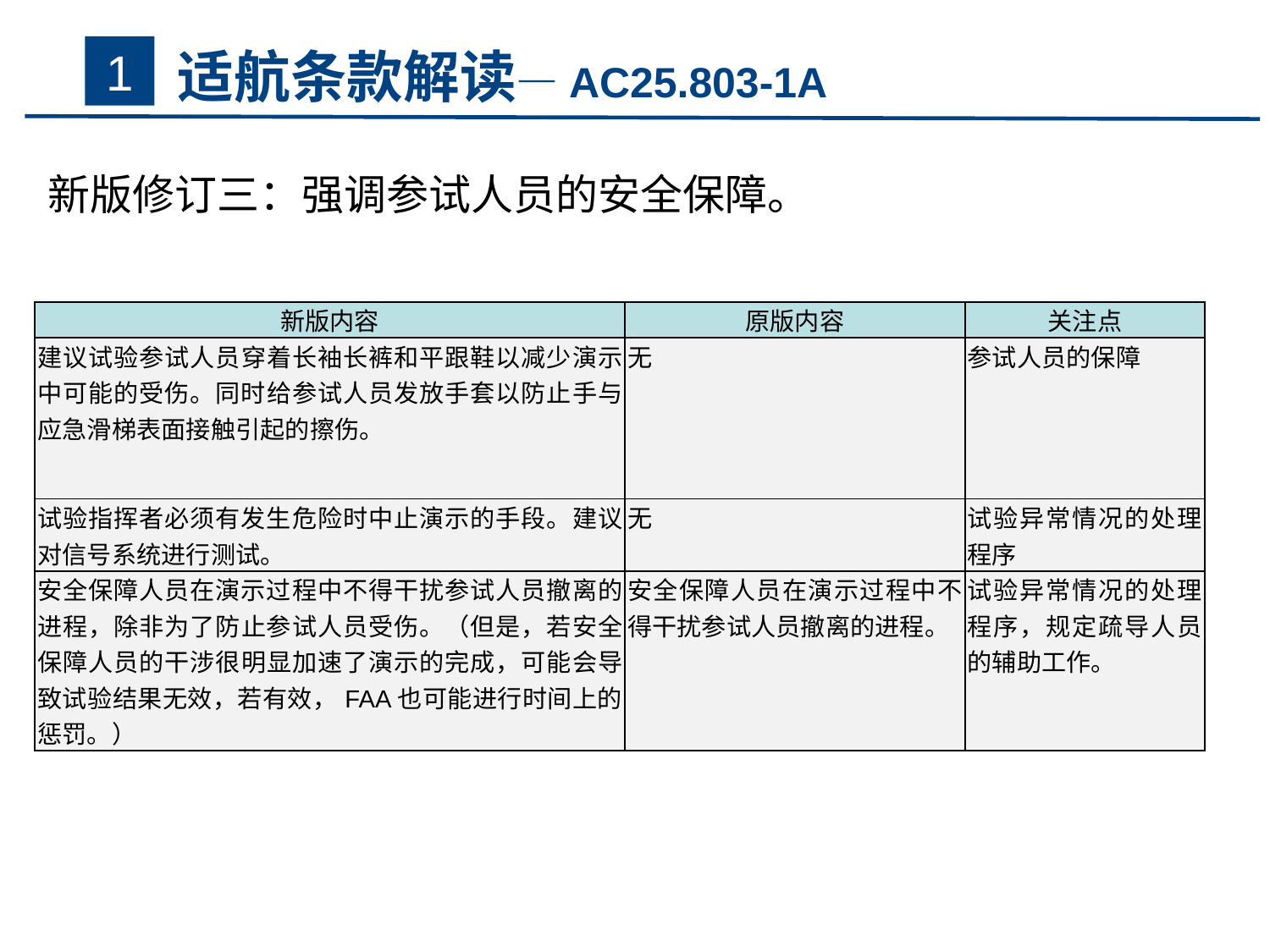

# 适航条款解读—AC25.803-1A
1
新版修订三：强调参试人员的安全保障。
| 新版内容 | 原版内容 | 关注点 |
| --- | --- | --- |
| 建议试验参试人员穿着长袖长裤和平跟鞋以减少演示中可能的受伤。同时给参试人员发放手套以防止手与应急滑梯表面接触引起的擦伤。 | 无 | 参试人员的保障 |
| 试验指挥者必须有发生危险时中止演示的手段。建议对信号系统进行测试。 | 无 | 试验异常情况的处理程序 |
| 安全保障人员在演示过程中不得干扰参试人员撤离的进程，除非为了防止参试人员受伤。（但是，若安全保障人员的干涉很明显加速了演示的完成，可能会导致试验结果无效，若有效，FAA也可能进行时间上的惩罚。） | 安全保障人员在演示过程中不得干扰参试人员撤离的进程。 | 试验异常情况的处理程序，规定疏导人员的辅助工作。 |